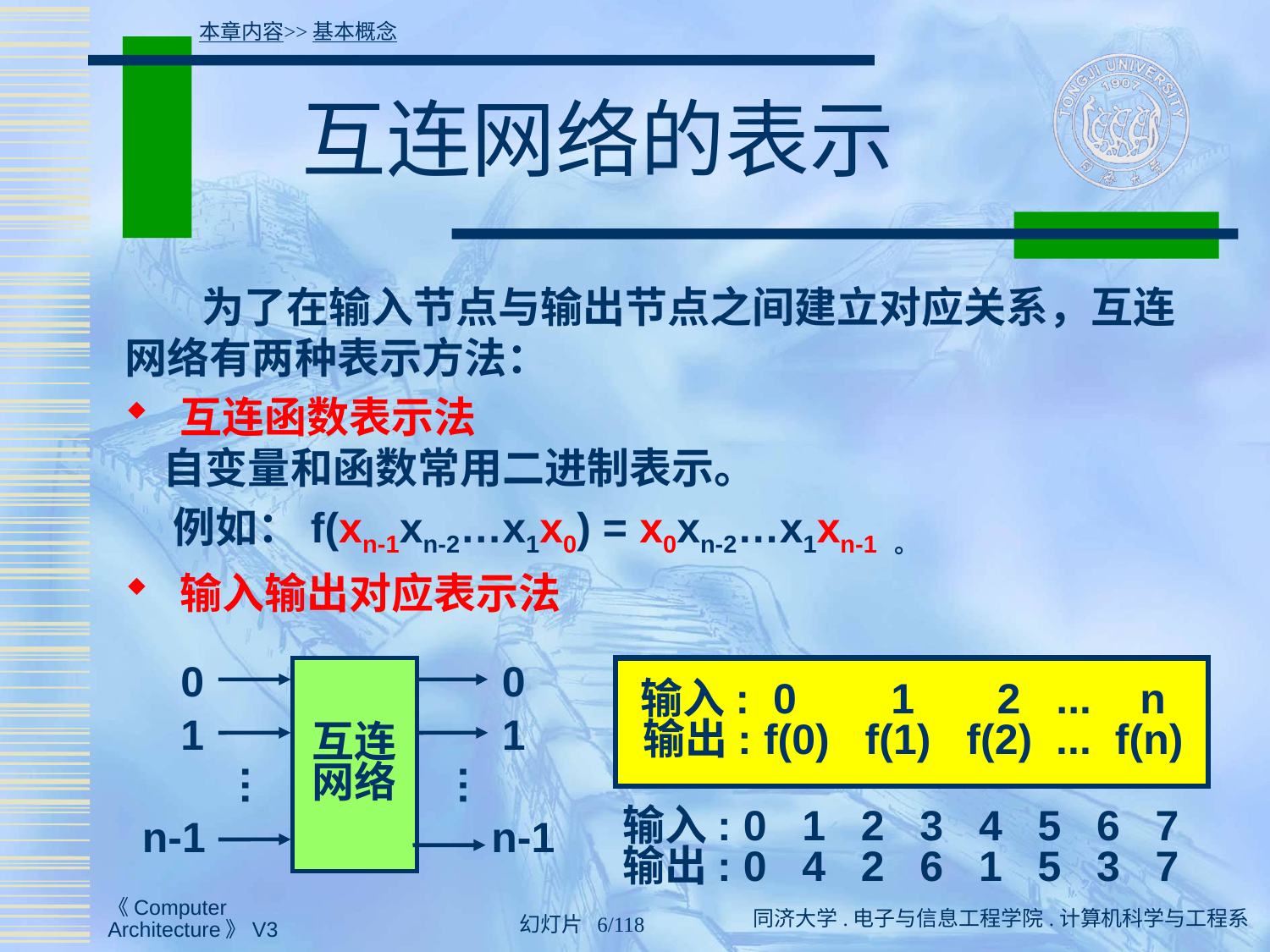

本章内容>>基本概念
# 互连网络的表示
       为了在输入节点与输出节点之间建立对应关系，互连网络有两种表示方法：
  互连函数表示法
    自变量和函数常用二进制表示。
    例如：f(xn-1xn-2…x1x0) = x0xn-2…x1xn-1 。
  输入输出对应表示法
0
0
互连
网络

1
1

…
…
n-1
n-1

 输入:  0        1       2   ...    n
 输出: f(0)   f(1)   f(2)  ...  f(n)
输入: 0   1   2   3   4   5   6   7
输出: 0   4   2   6   1   5   3   7